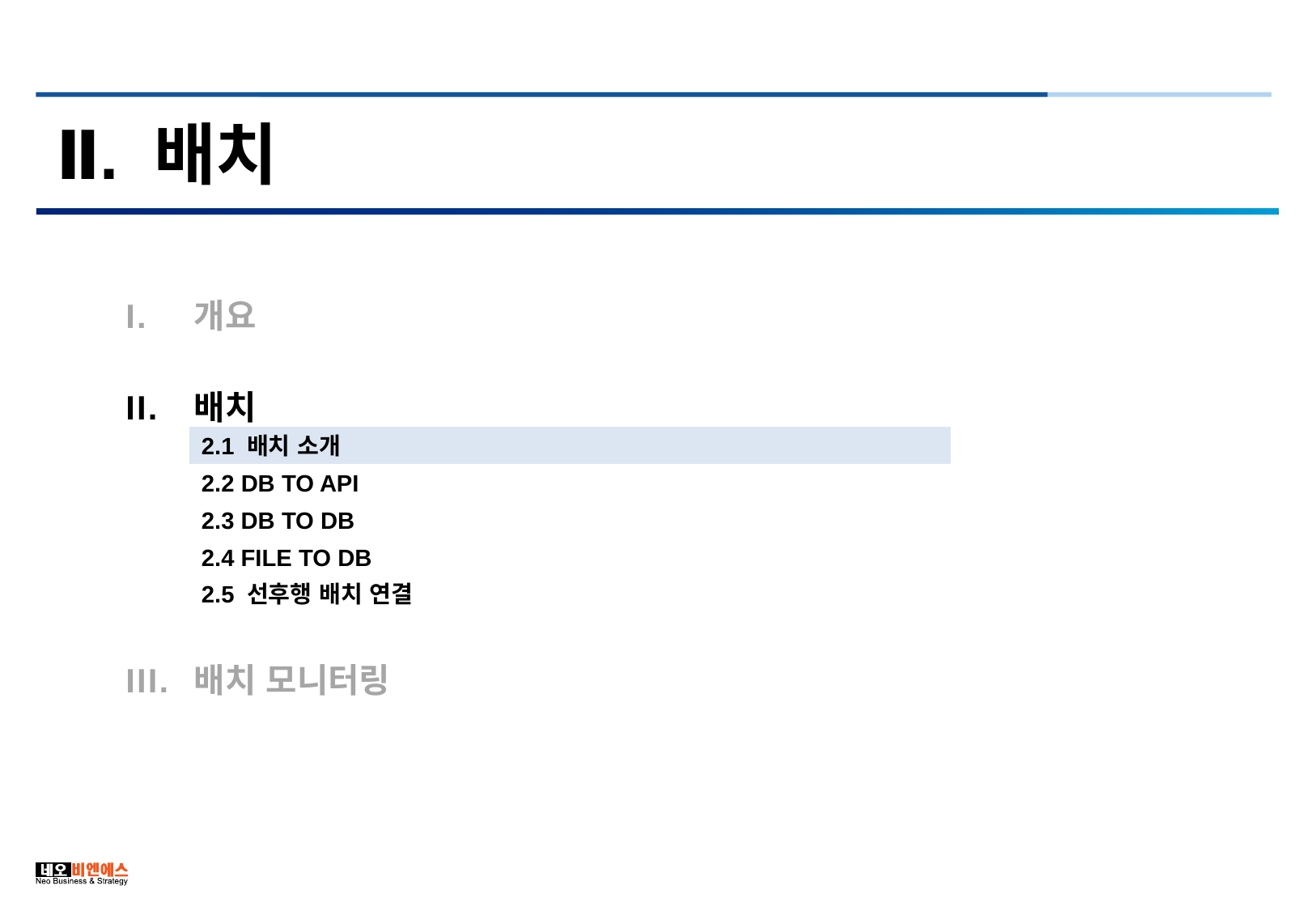

Ⅱ. 배치
개요
배치

배치 모니터링

2.1 배치 소개
2.2 DB TO API
2.3 DB TO DB
2.4 FILE TO DB
2.5 선후행 배치 연결